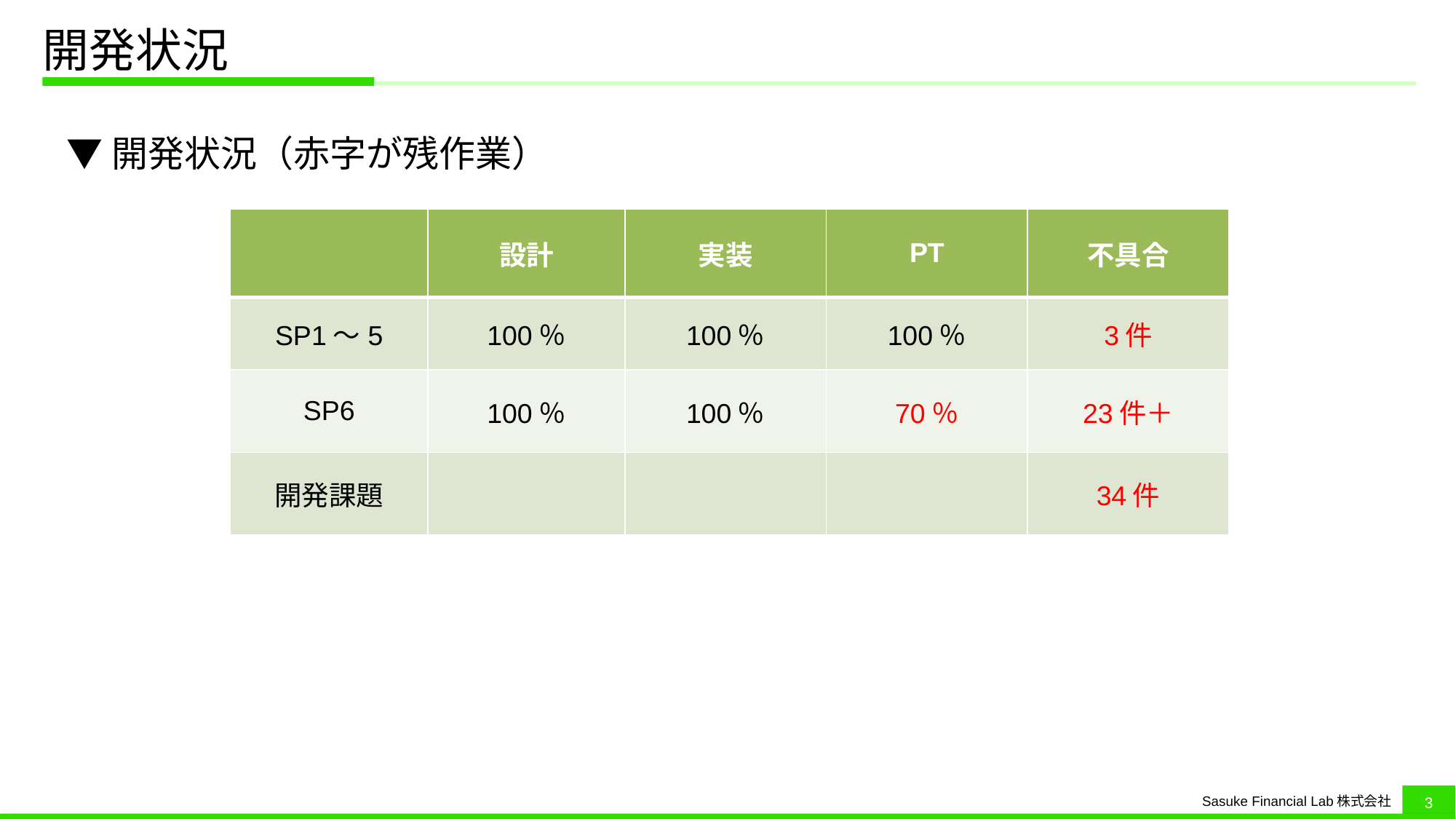

# 開発状況
▼開発状況（赤字が残作業）
|  | 設計 | 実装 | PT | 不具合 |
| --- | --- | --- | --- | --- |
| SP1〜5 | 100％ | 100％ | 100％ | 3件 |
| SP6 | 100％ | 100％ | 70％ | 23件＋ |
| 開発課題 |  |  |  | 34件 |
3
Sasuke Financial Lab株式会社